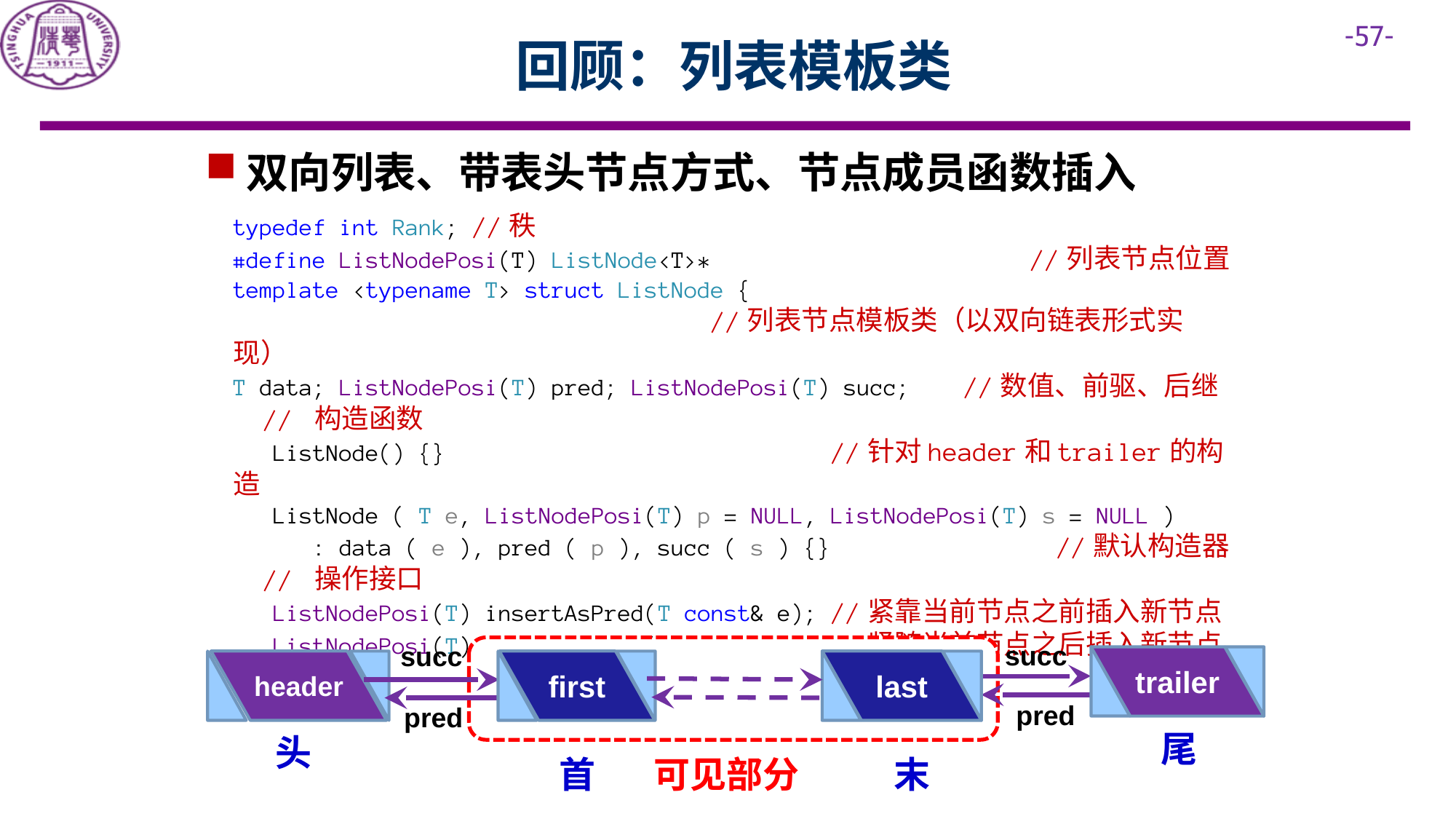

# 回顾：列表模板类
双向列表、带表头节点方式、节点成员函数插入
typedef int Rank; //秩
#define ListNodePosi(T) ListNode<T>*                        //列表节点位置
template <typename T> struct ListNode {
                                //列表节点模板类（以双向链表形式实现）
T data; ListNodePosi(T) pred; ListNodePosi(T) succ;    //数值、前驱、后继
  // 构造函数
   ListNode() {}                             //针对header和trailer的构造
   ListNode ( T e, ListNodePosi(T) p = NULL, ListNodePosi(T) s = NULL )
      : data ( e ), pred ( p ), succ ( s ) {}                 //默认构造器
  // 操作接口
   ListNodePosi(T) insertAsPred(T const& e); //紧靠当前节点之前插入新节点
   ListNodePosi(T) insertAsSucc(T const& e); //紧随当前节点之后插入新节点
};
succ
succ

trailer

last

first

header
pred
pred
尾
头
可见部分
首
末